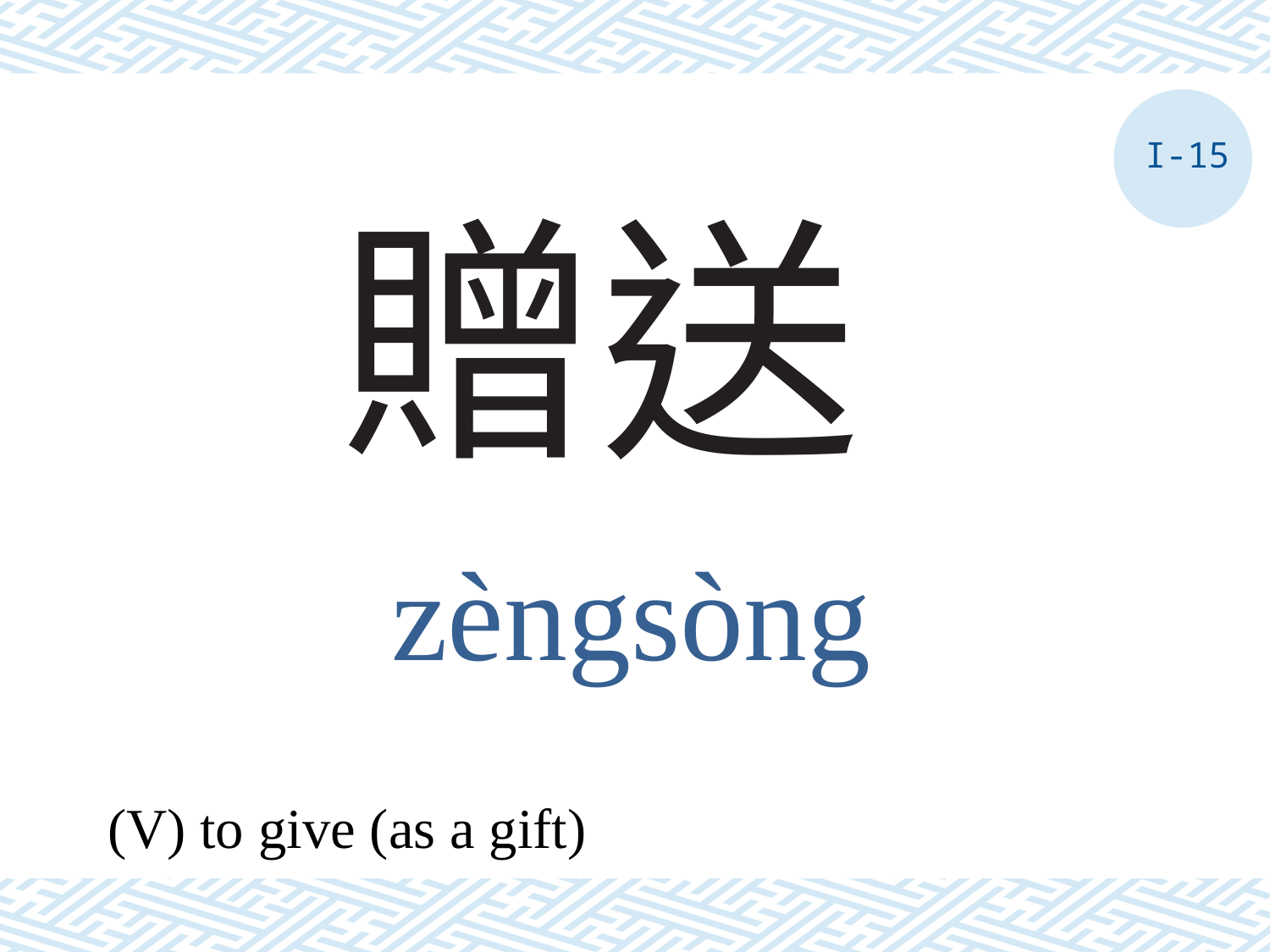

I-15

# 贈送
zèngsòng
(V) to give (as a gift)